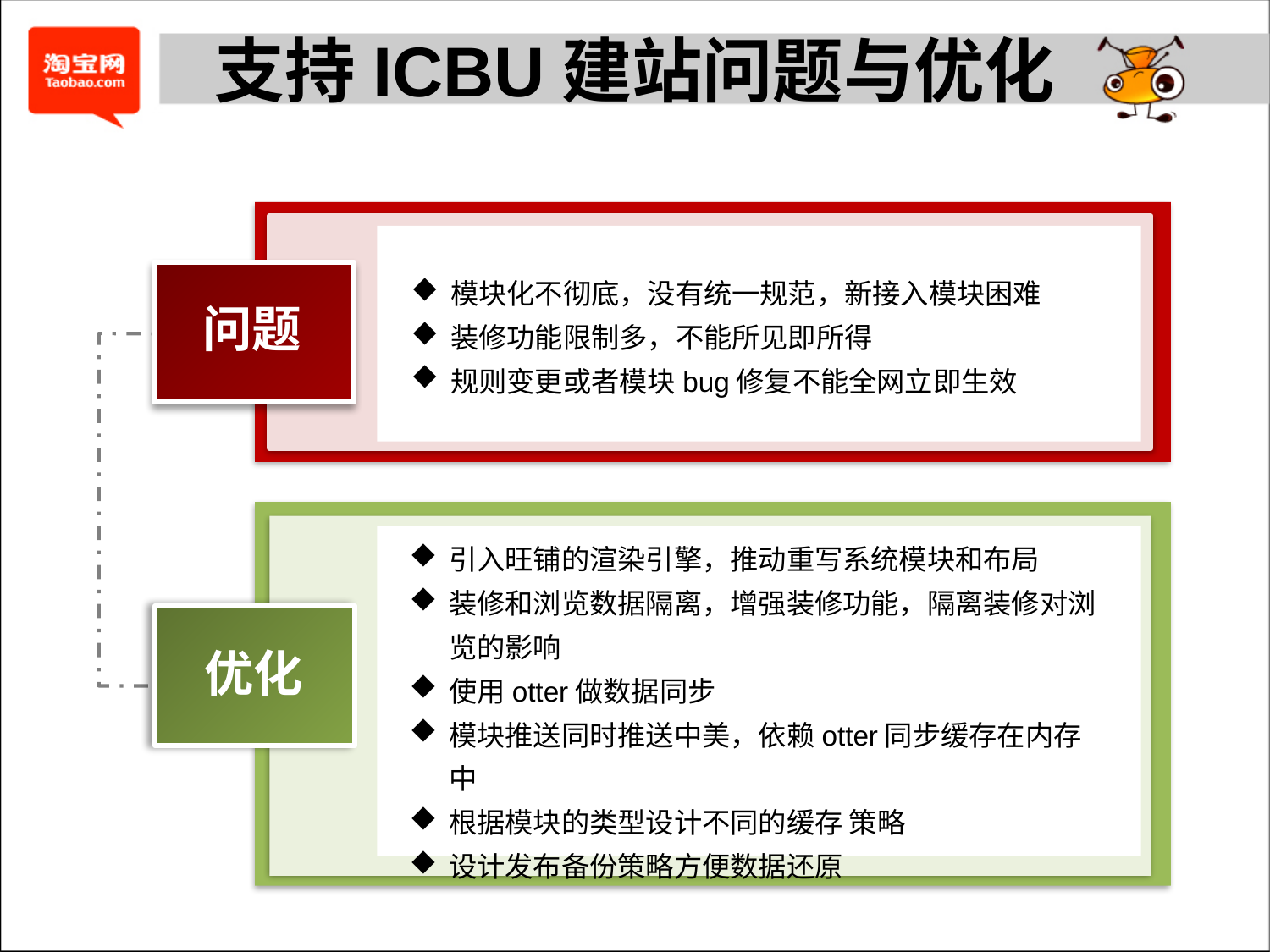

# 支持ICBU建站问题与优化

模块化不彻底，没有统一规范，新接入模块困难
装修功能限制多，不能所见即所得
规则变更或者模块bug修复不能全网立即生效

问题

引入旺铺的渲染引擎，推动重写系统模块和布局
装修和浏览数据隔离，增强装修功能，隔离装修对浏览的影响
使用otter做数据同步
模块推送同时推送中美，依赖otter同步缓存在内存中
根据模块的类型设计不同的缓存 策略
设计发布备份策略方便数据还原

优化